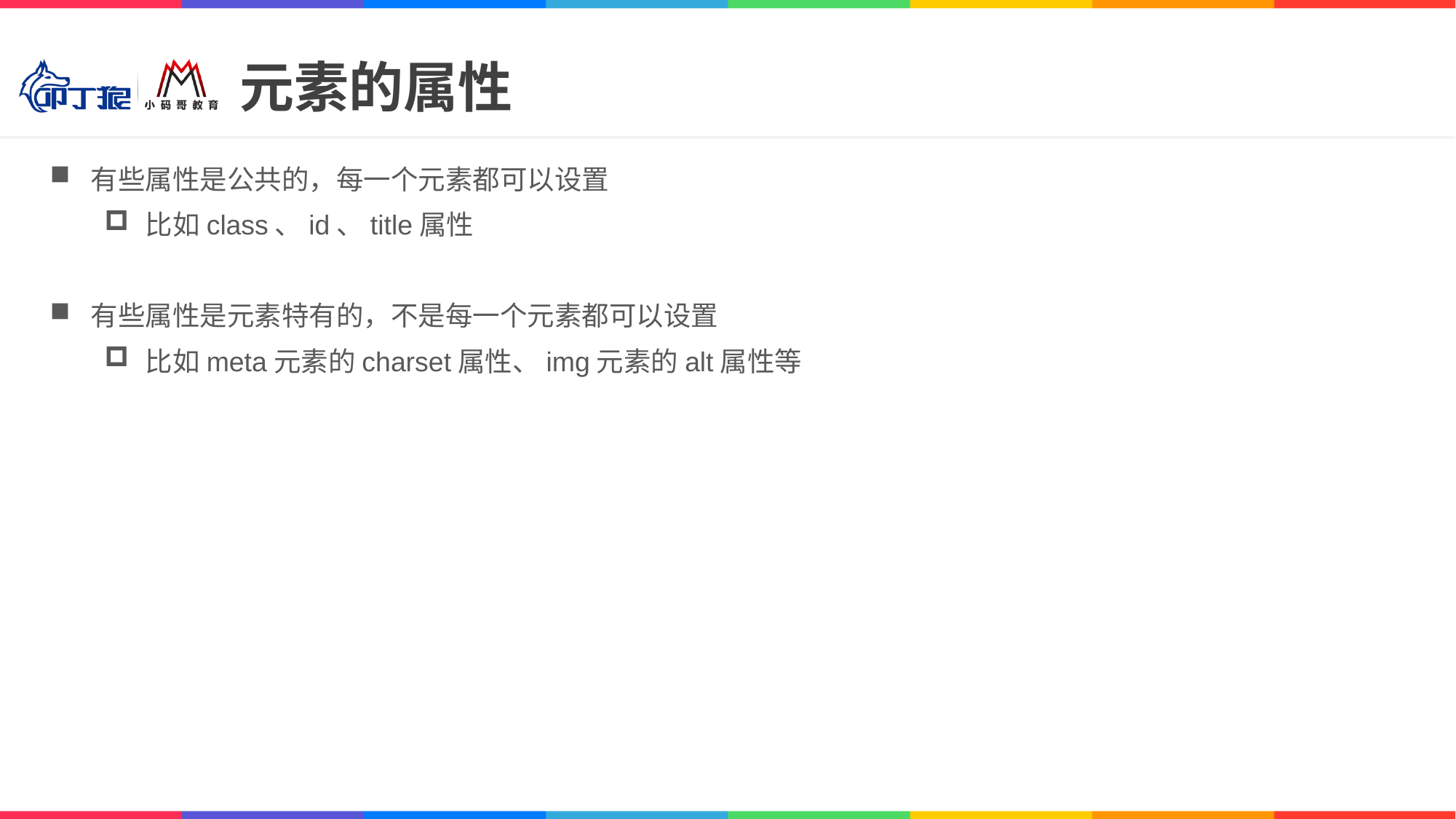

元素的属性
有些属性是公共的，每一个元素都可以设置
比如class、id、title属性

有些属性是元素特有的，不是每一个元素都可以设置
比如meta元素的charset属性、img元素的alt属性等